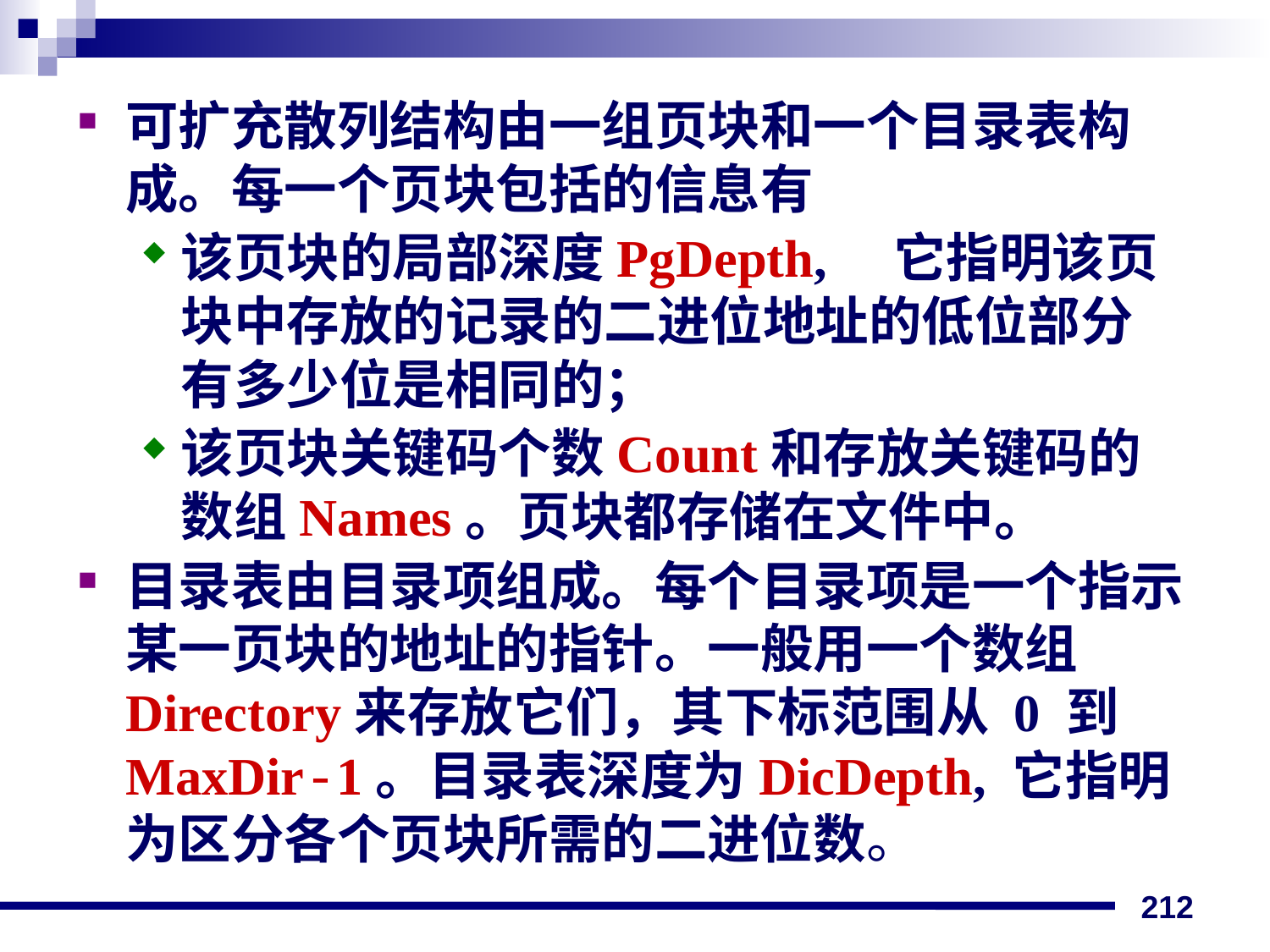

可扩充散列结构由一组页块和一个目录表构成。每一个页块包括的信息有
该页块的局部深度PgDepth,    它指明该页块中存放的记录的二进位地址的低位部分有多少位是相同的；
该页块关键码个数Count和存放关键码的数组Names。页块都存储在文件中。
目录表由目录项组成。每个目录项是一个指示某一页块的地址的指针。一般用一个数组Directory来存放它们，其下标范围从 0 到 MaxDir-1。目录表深度为DicDepth, 它指明为区分各个页块所需的二进位数。
212